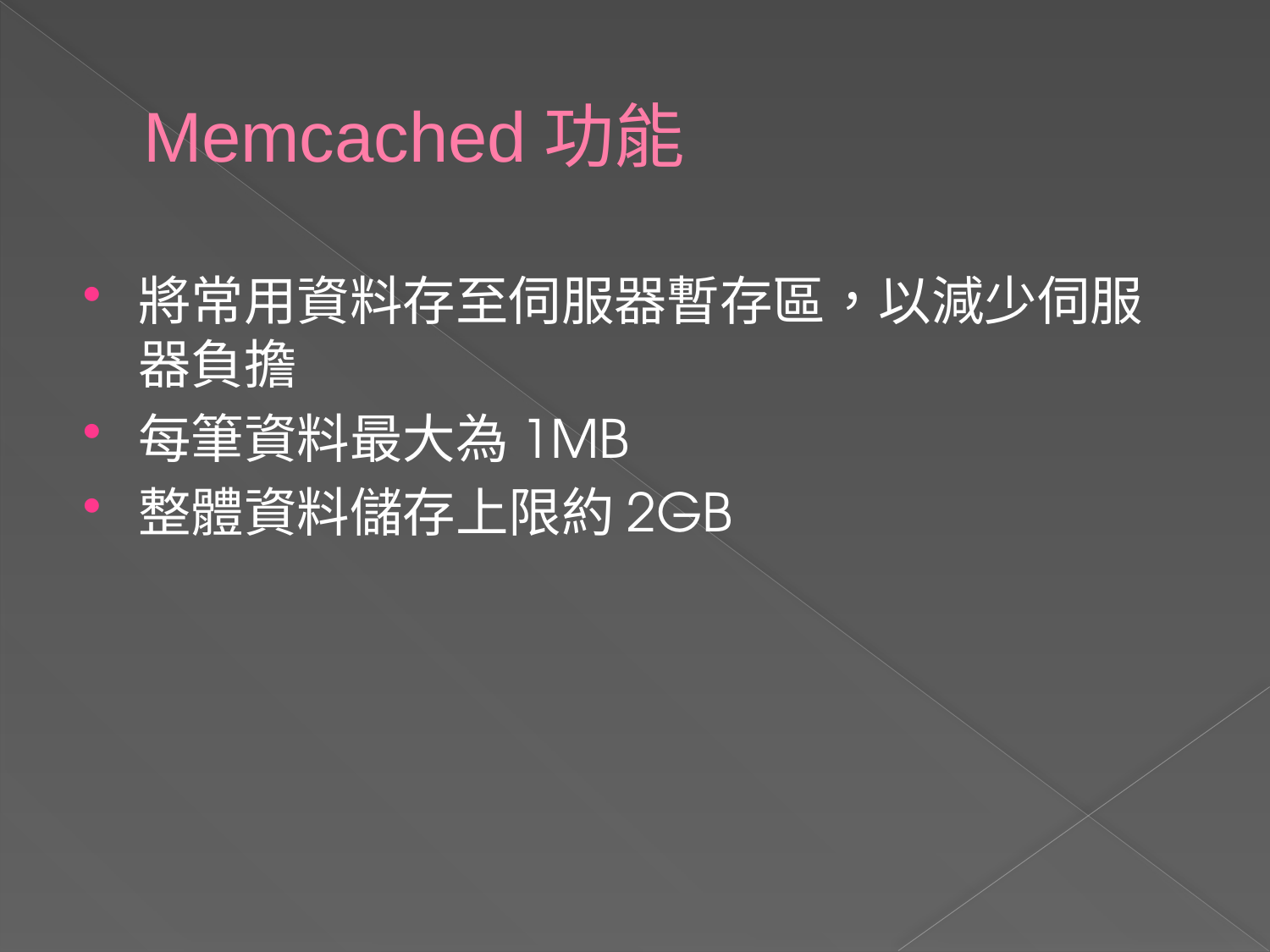

# Memcached功能
將常用資料存至伺服器暫存區，以減少伺服器負擔
每筆資料最大為1MB
整體資料儲存上限約2GB